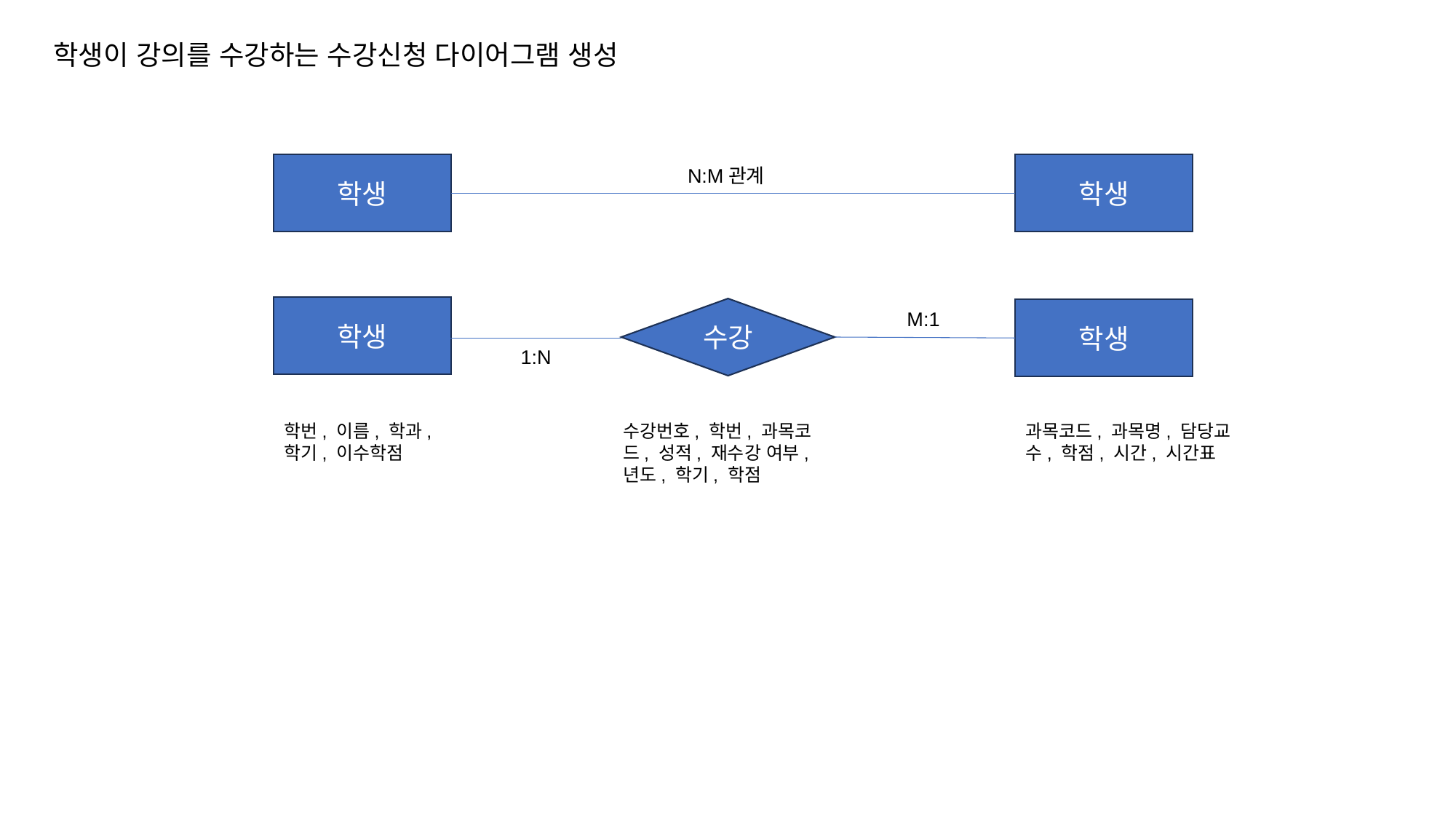

학생이 강의를 수강하는 수강신청 다이어그램 생성

학생
학생
N:M관계
학생
수강
학생
M:1
1:N
과목코드, 과목명, 담당교수, 학점, 시간, 시간표
학번, 이름, 학과,
학기, 이수학점
수강번호, 학번, 과목코드, 성적, 재수강 여부, 년도, 학기, 학점